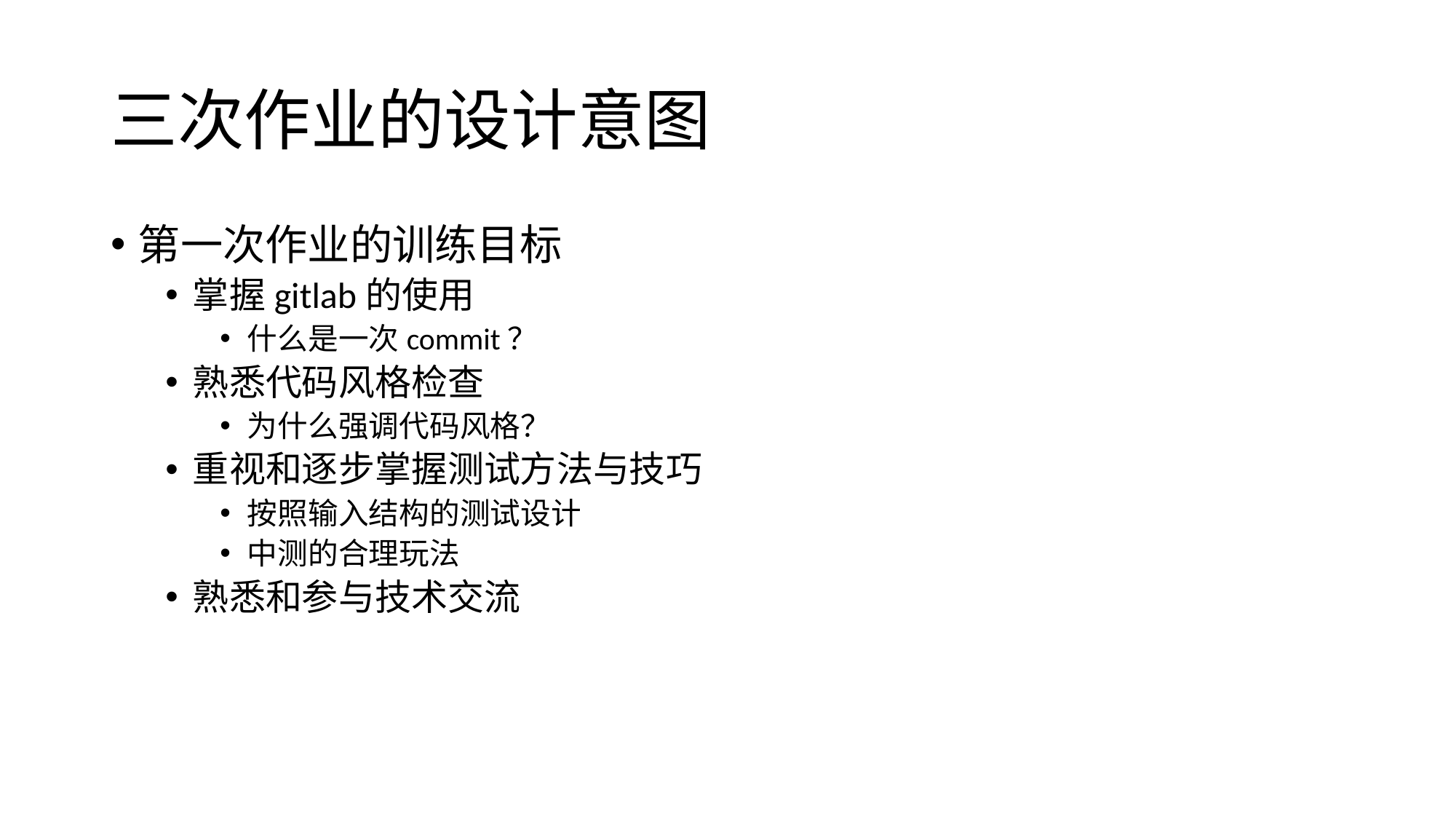

# 三次作业的设计意图
第一次作业的训练目标
掌握gitlab的使用
什么是一次commit？
熟悉代码风格检查
为什么强调代码风格？
重视和逐步掌握测试方法与技巧
按照输入结构的测试设计
中测的合理玩法
熟悉和参与技术交流